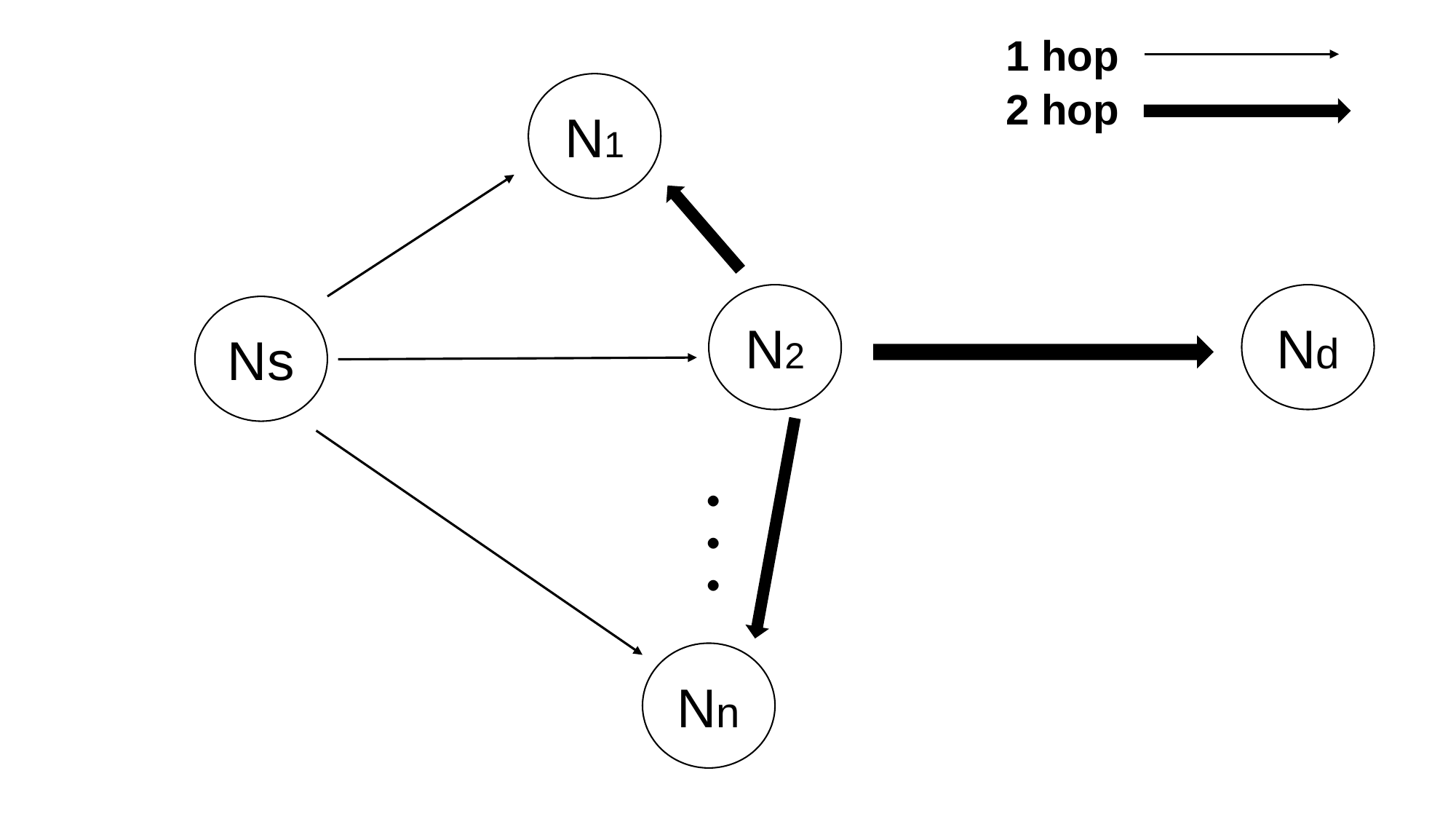

1 hop
N1
2 hop

Nd
N2
Ns

・・・

Nn